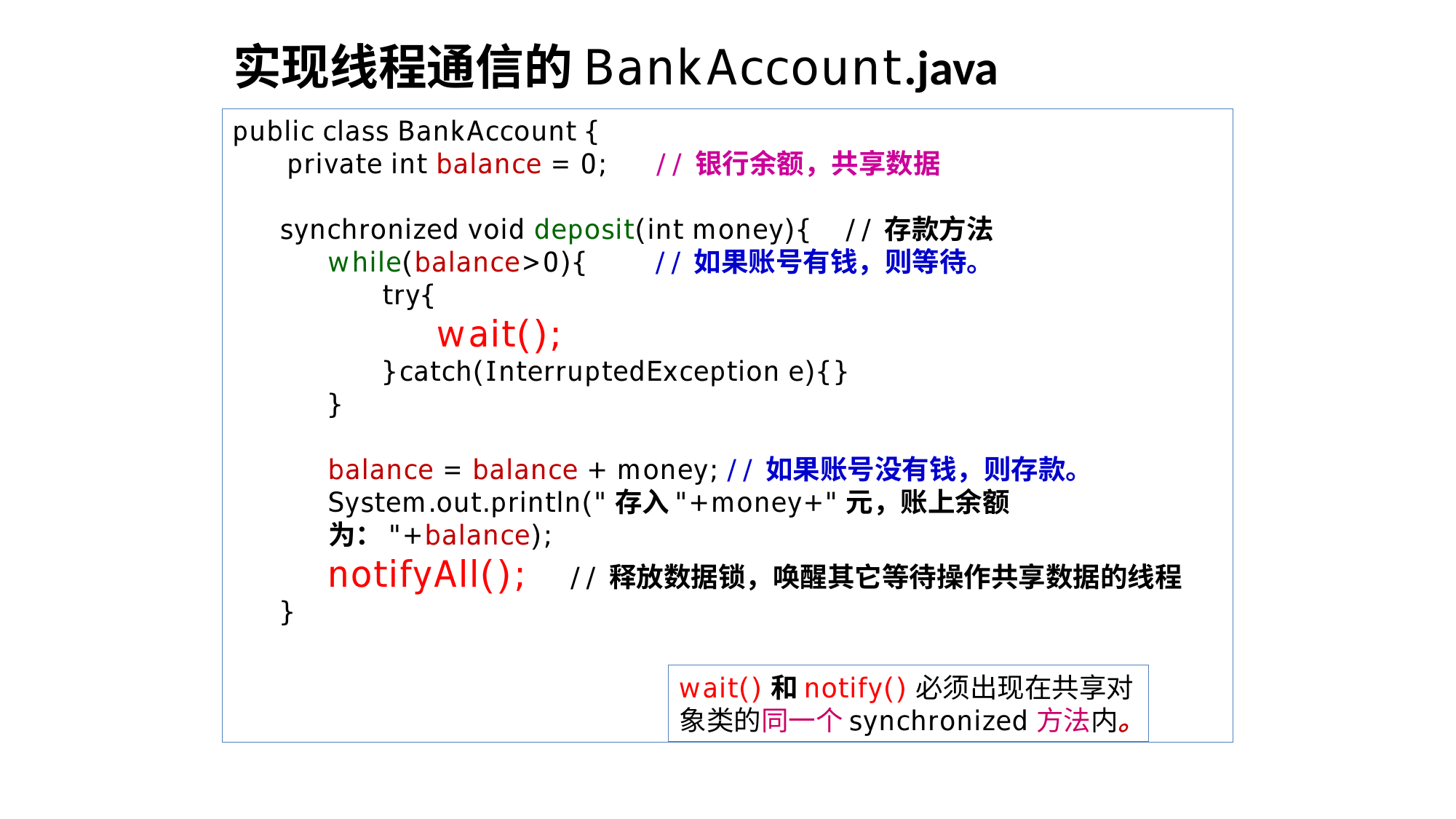

# 实现线程通信的BankAccount.java
public class BankAccount {
private int balance = 0;	 //银行余额，共享数据

synchronized void deposit(int money){    //存款方法
while(balance>0){	//如果账号有钱，则等待。
try{
wait();
}catch(InterruptedException e){}
}

balance = balance + money; //如果账号没有钱，则存款。
System.out.println("存入"+money+"元，账上余额为："+balance);
notifyAll();    //释放数据锁，唤醒其它等待操作共享数据的线程
}
wait()和notify()必须出现在共享对象类的同一个synchronized方法内。
77